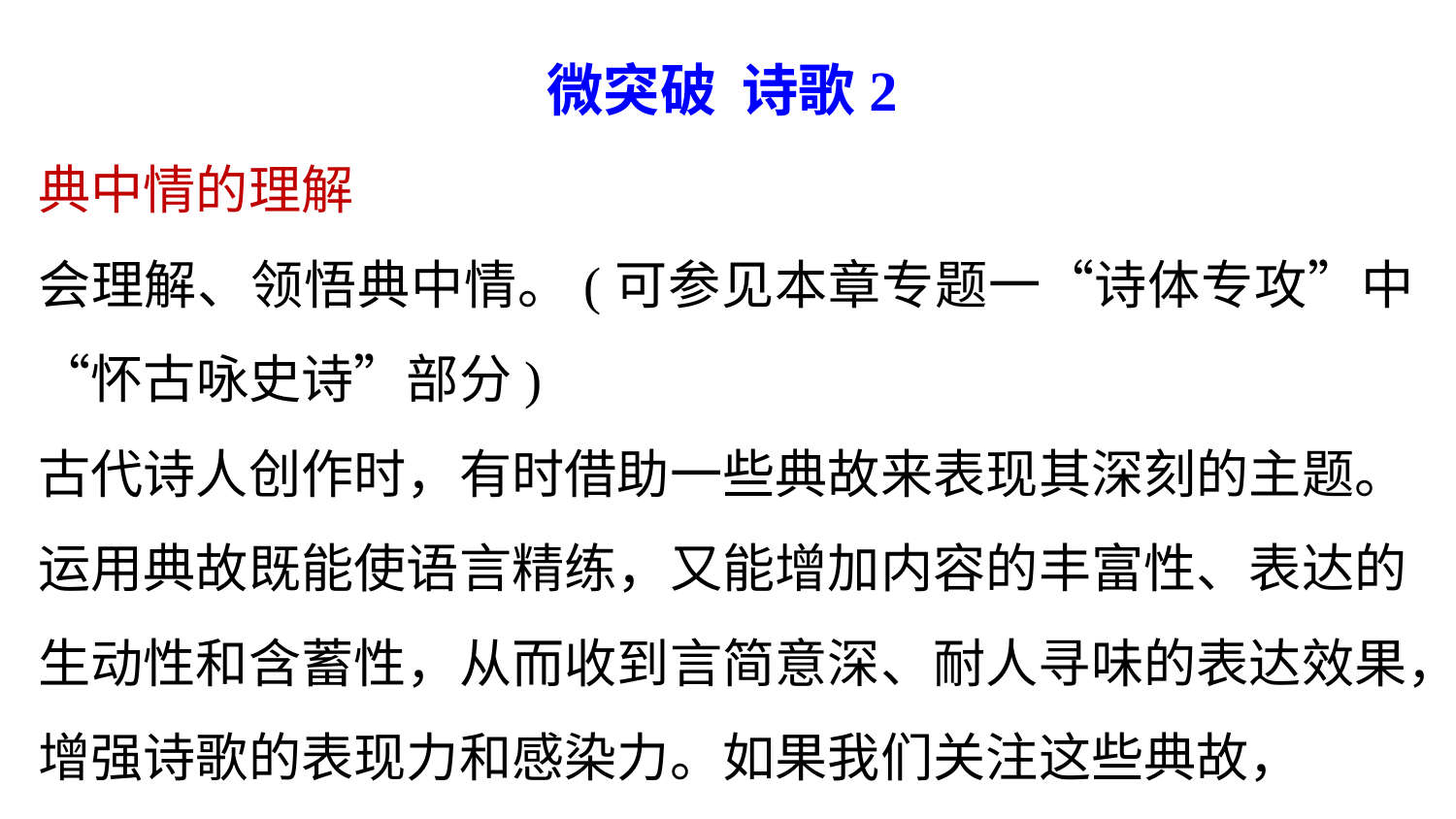

微突破  诗歌2
典中情的理解
会理解、领悟典中情。(可参见本章专题一“诗体专攻”中“怀古咏史诗”部分)
古代诗人创作时，有时借助一些典故来表现其深刻的主题。运用典故既能使语言精练，又能增加内容的丰富性、表达的生动性和含蓄性，从而收到言简意深、耐人寻味的表达效果，增强诗歌的表现力和感染力。如果我们关注这些典故，